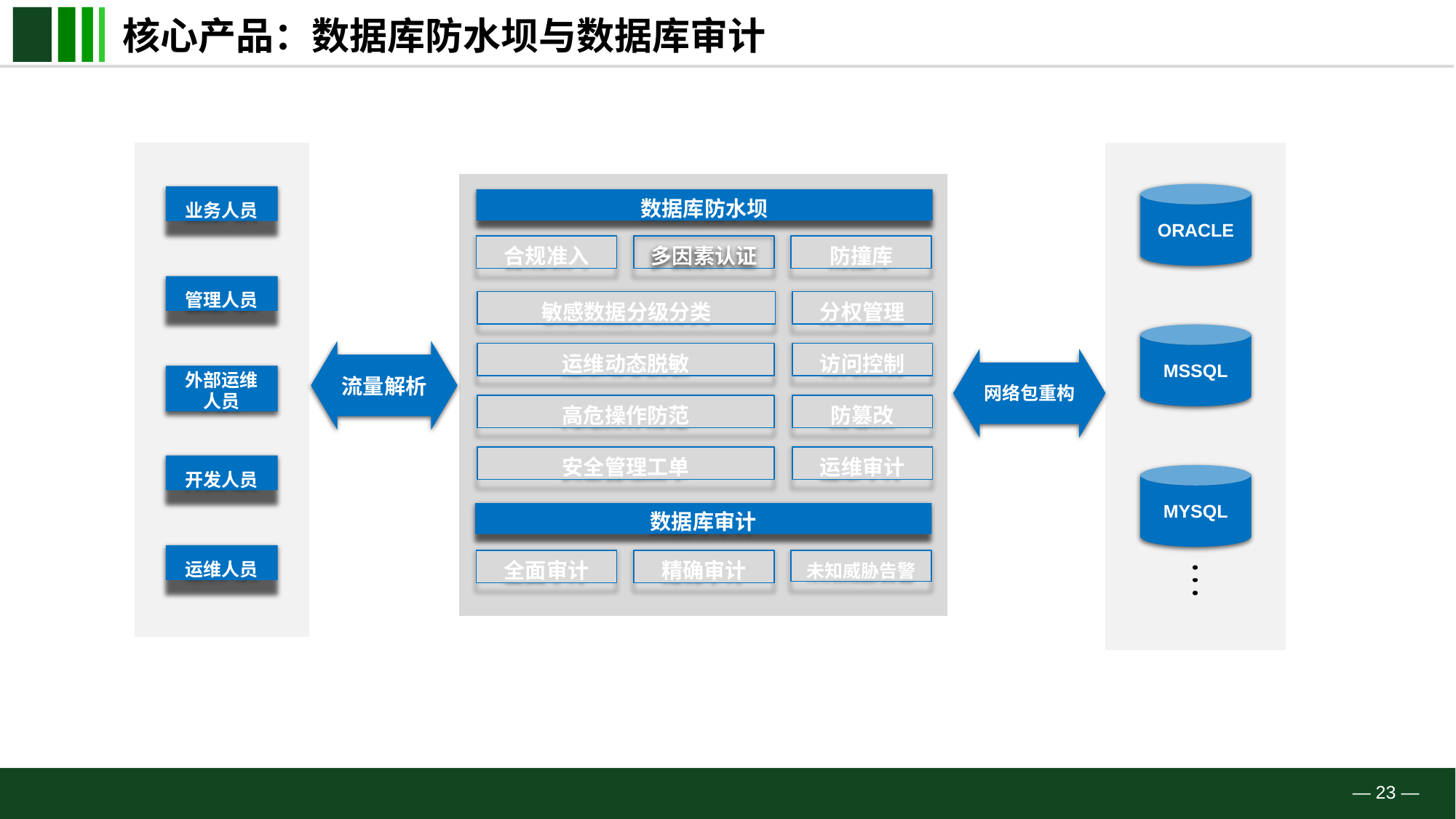

# 核心产品：数据库防水坝与数据库审计

业务人员

数据库防水坝

ORACLE

合规准入
多因素认证
防撞库

管理人员

敏感数据分级分类
分权管理

运维动态脱敏
访问控制

MSSQL

外部运维 人员
流量解析

网络包重构

高危操作防范
防篡改

安全管理工单
运维审计

开发人员

MYSQL

数据库审计

运维人员

全面审计
精确审计
未知威胁告警

— 23 —